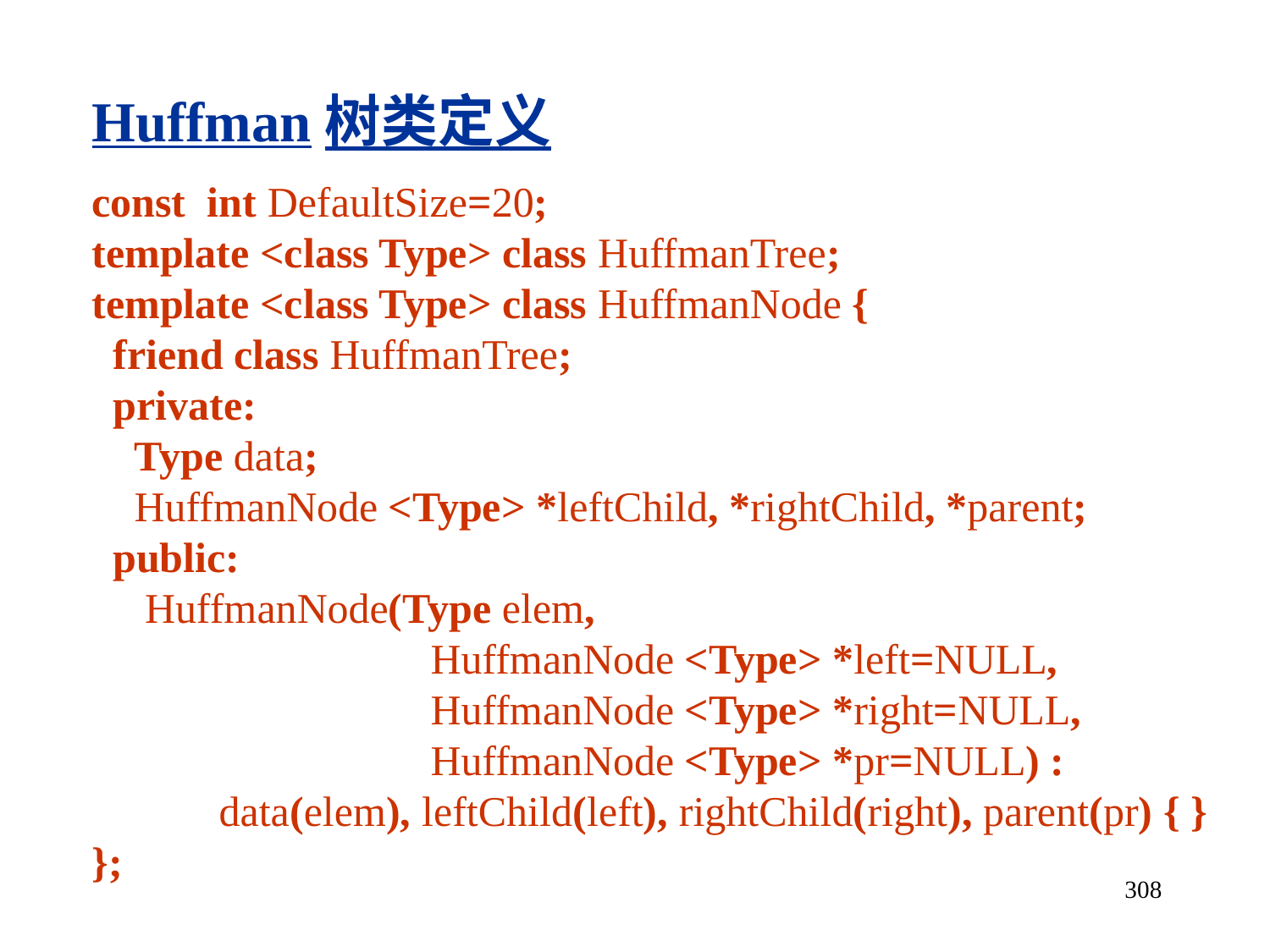

Huffman树类定义
const  int DefaultSize=20;
template <class Type> class HuffmanTree;
template <class Type> class HuffmanNode {
  friend class HuffmanTree;
  private:
    Type data;
    HuffmanNode <Type> *leftChild, *rightChild, *parent;
  public:
     HuffmanNode(Type elem,
                                HuffmanNode <Type> *left=NULL,
                                HuffmanNode <Type> *right=NULL,
                                HuffmanNode <Type> *pr=NULL) :
            data(elem), leftChild(left), rightChild(right), parent(pr) { }
};
308